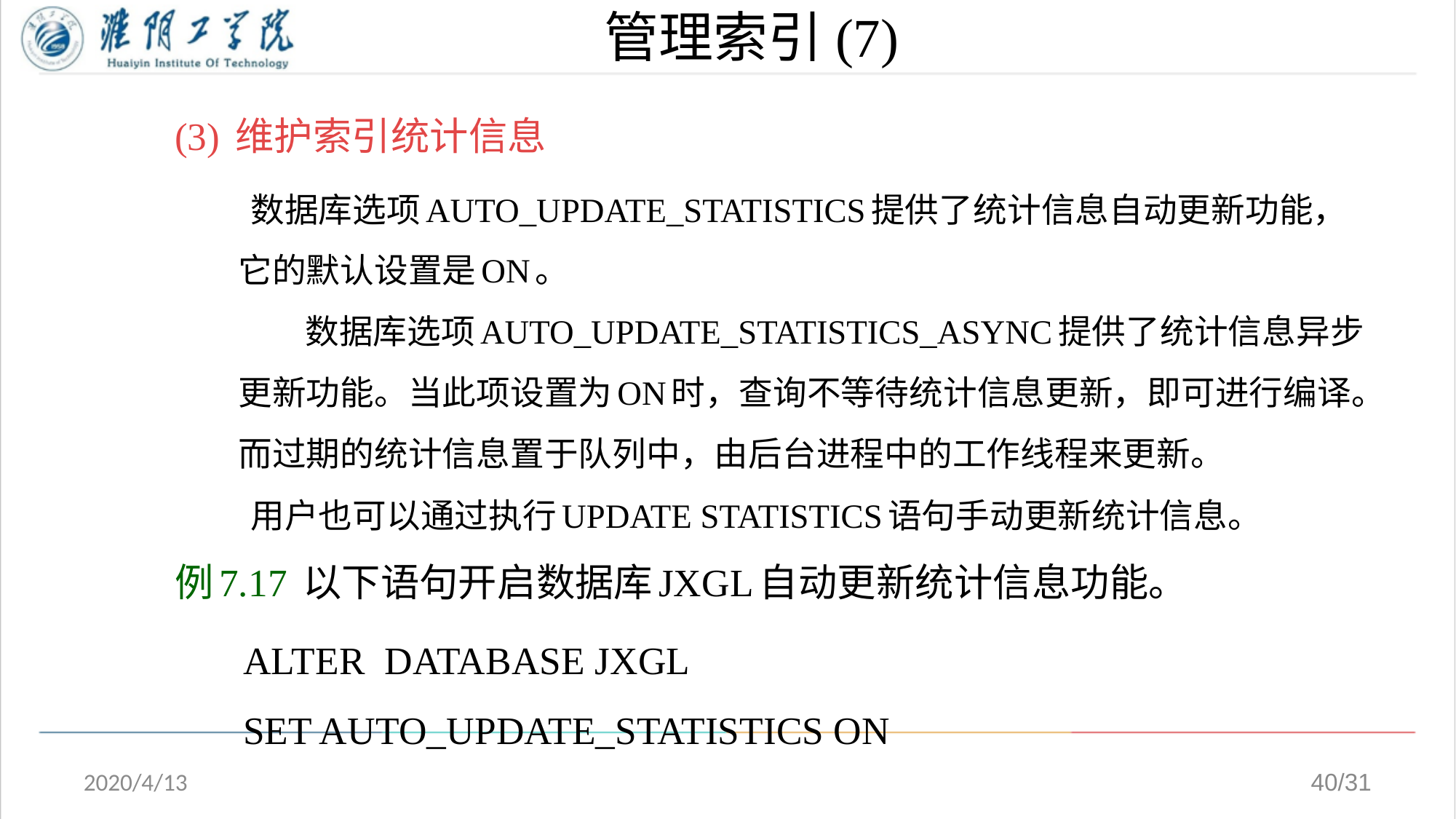

# 管理索引(7)
(3) 维护索引统计信息
 数据库选项AUTO_UPDATE_STATISTICS提供了统计信息自动更新功能，它的默认设置是ON。
 数据库选项AUTO_UPDATE_STATISTICS_ASYNC提供了统计信息异步更新功能。当此项设置为ON时，查询不等待统计信息更新，即可进行编译。而过期的统计信息置于队列中，由后台进程中的工作线程来更新。
 用户也可以通过执行UPDATE STATISTICS语句手动更新统计信息。
例7.17 以下语句开启数据库JXGL自动更新统计信息功能。
       ALTER  DATABASE JXGL
       SET AUTO_UPDATE_STATISTICS ON
2020/4/13
40/31